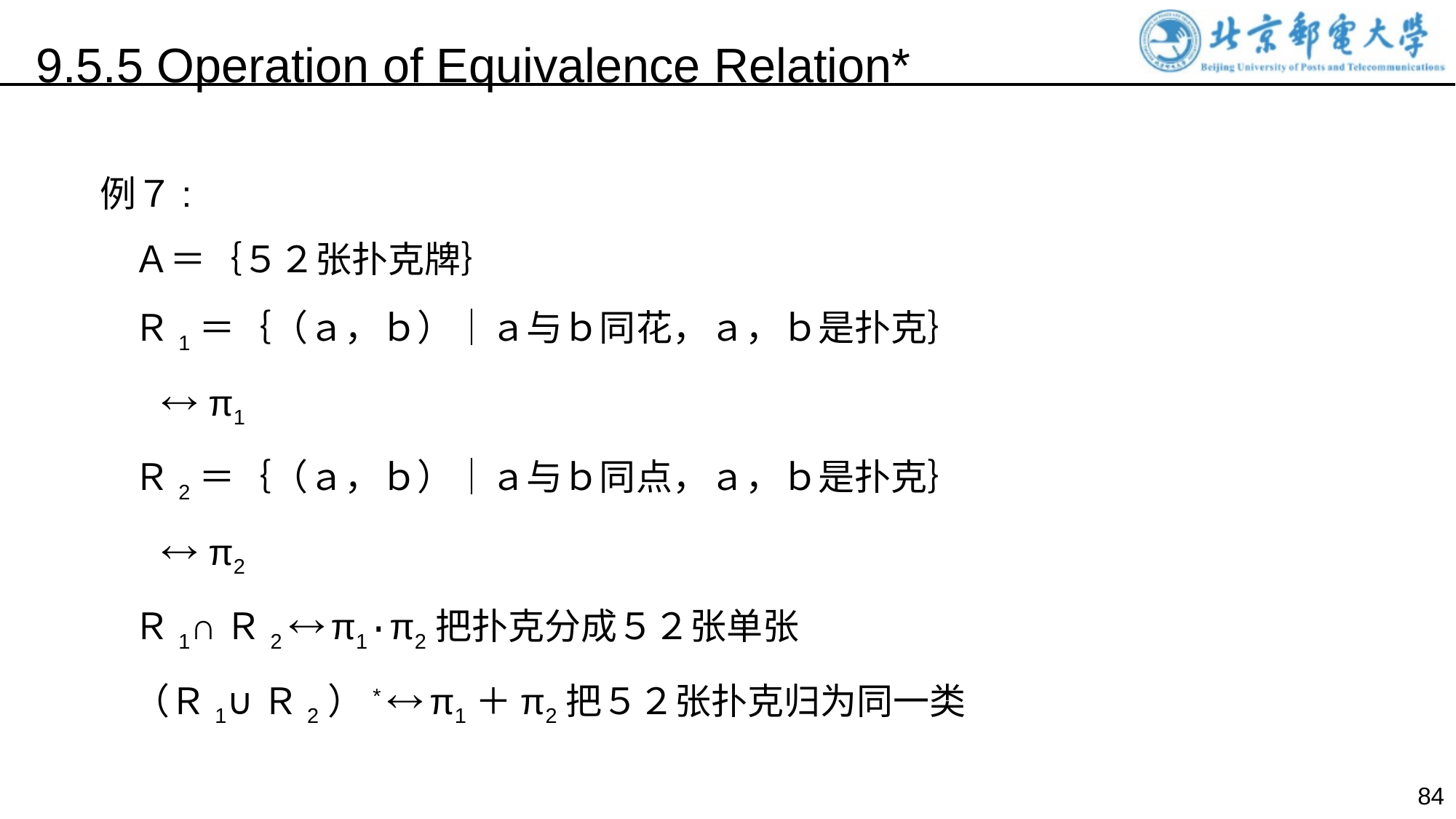

9.5.5 Operation of Equivalence Relation*
例７:
   Ａ＝｛５２张扑克牌｝
   Ｒ1＝｛（ａ，ｂ）｜ａ与ｂ同花，ａ，ｂ是扑克｝
      ↔ π1
   Ｒ2＝｛（ａ，ｂ）｜ａ与ｂ同点，ａ，ｂ是扑克｝
      ↔ π2
   Ｒ1∩Ｒ2 ↔ π1·π2把扑克分成５２张单张
   （Ｒ1∪Ｒ2）* ↔ π1＋π2把５２张扑克归为同一类